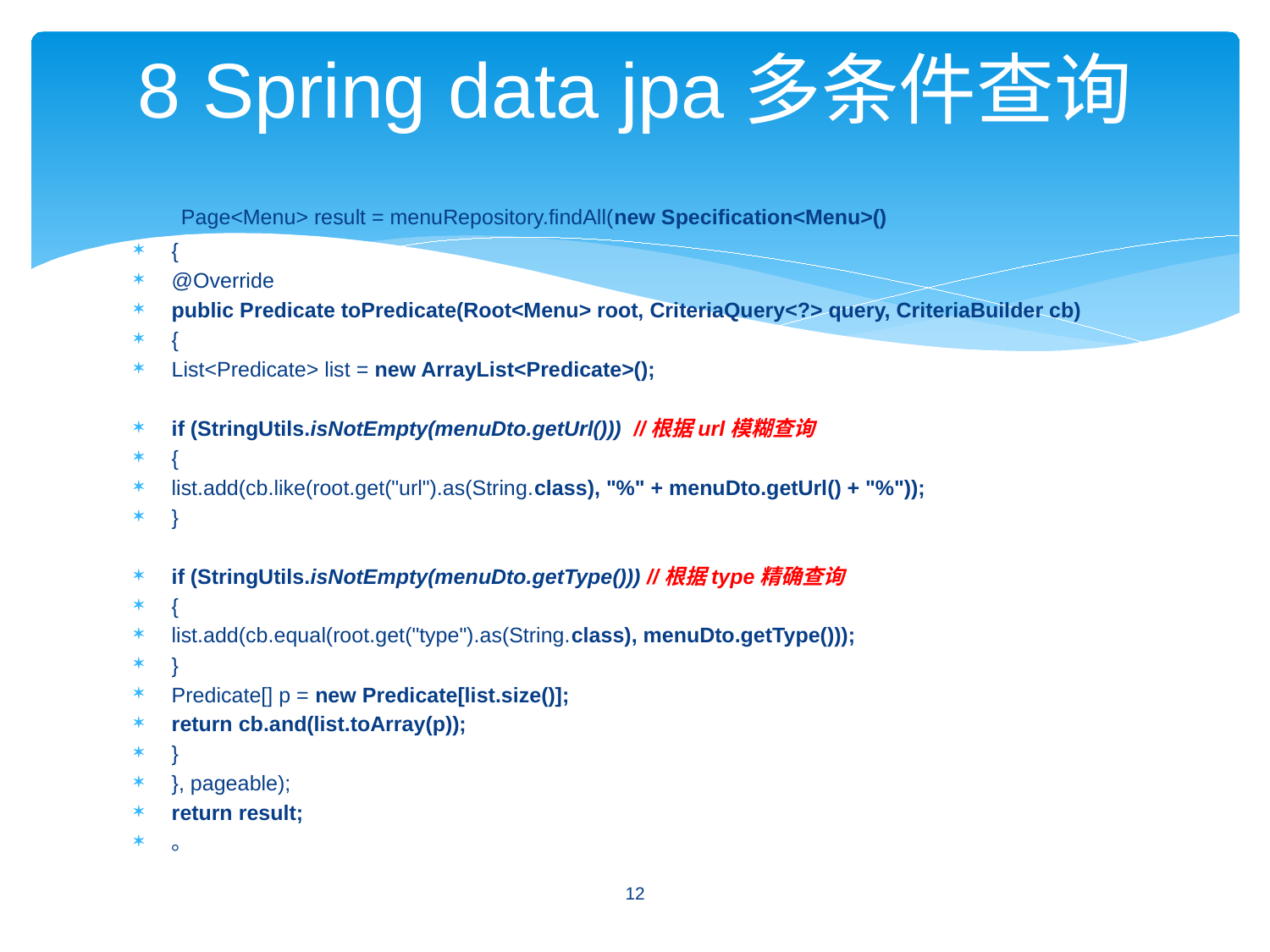

# 8 Spring data jpa多条件查询
    Page<Menu> result = menuRepository.findAll(new Specification<Menu>()
{
@Override
public Predicate toPredicate(Root<Menu> root, CriteriaQuery<?> query, CriteriaBuilder cb)
{
List<Predicate> list = new ArrayList<Predicate>();

if (StringUtils.isNotEmpty(menuDto.getUrl()))  //根据url模糊查询
{
list.add(cb.like(root.get("url").as(String.class), "%" + menuDto.getUrl() + "%"));
}

if (StringUtils.isNotEmpty(menuDto.getType())) //根据type精确查询
{
list.add(cb.equal(root.get("type").as(String.class), menuDto.getType()));
}
Predicate[] p = new Predicate[list.size()];
return cb.and(list.toArray(p));
}
}, pageable);
return result;
。
12